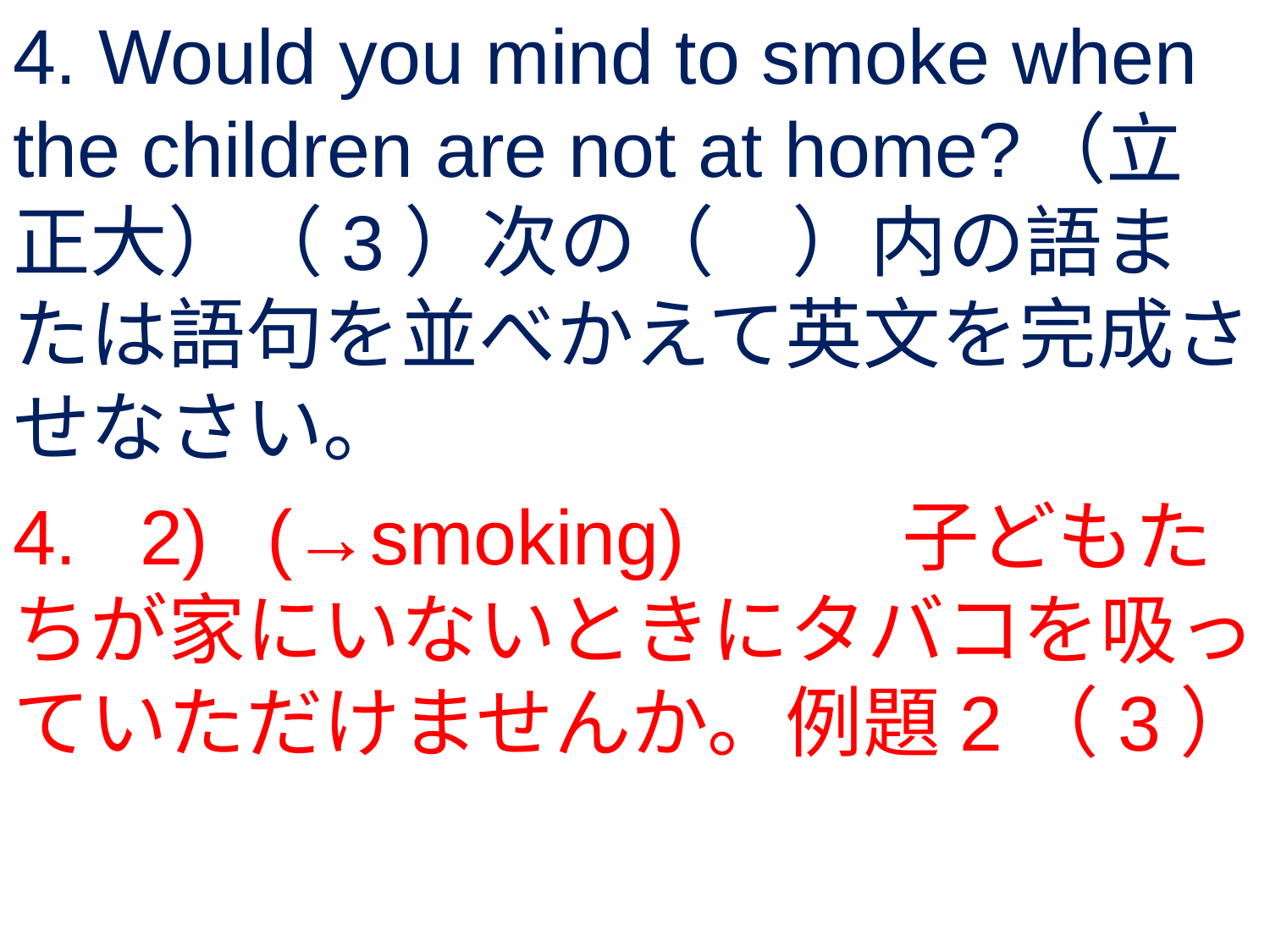

# 4. Would you mind to smoke when the children are not at home?	（立正大）（3）次の（　）内の語または語句を並べかえて英文を完成させなさい。
4.	2) 	(→smoking)		子どもたちが家にいないときにタバコを吸っていただけませんか。例題2（3）